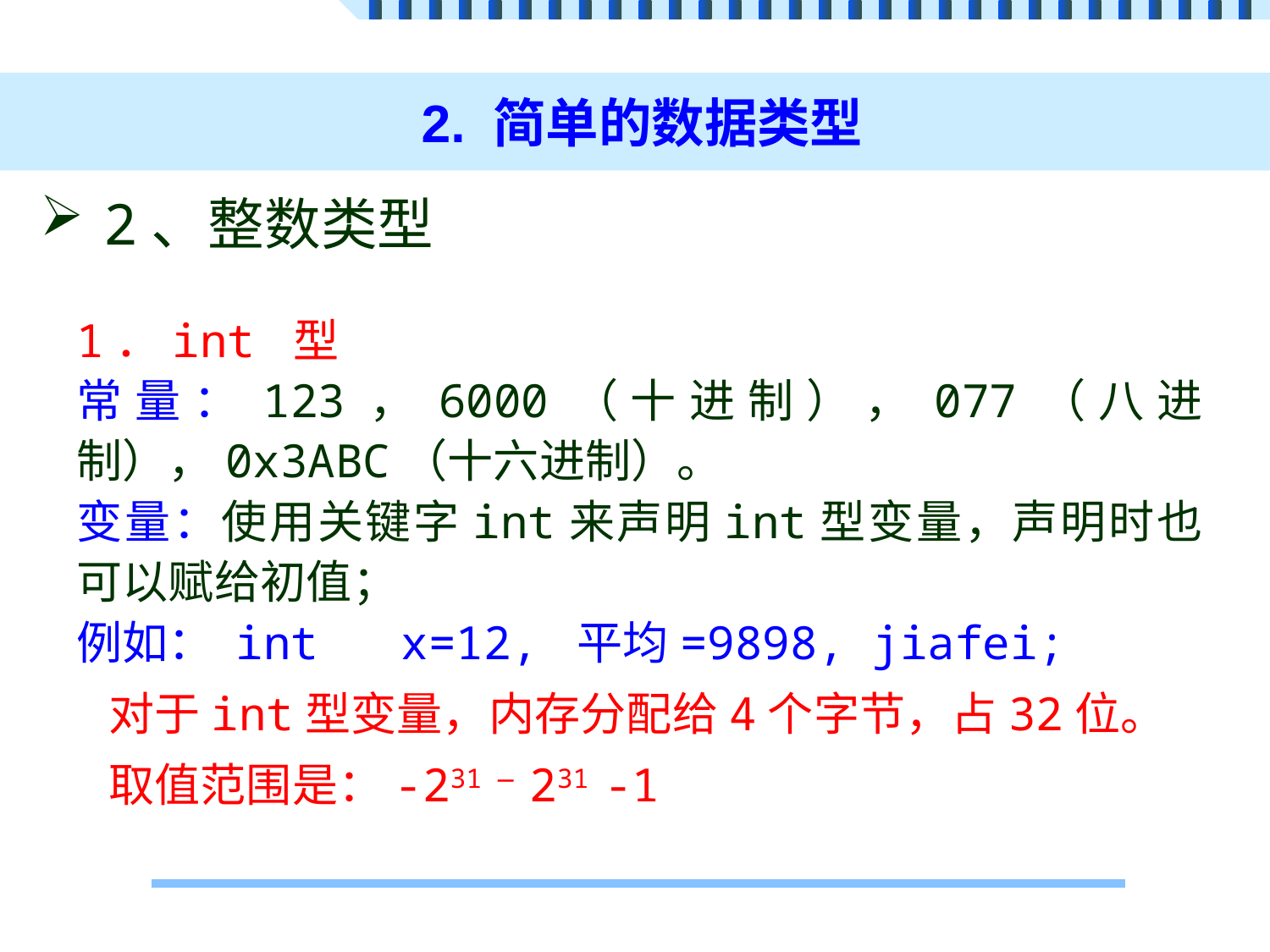

# 2. 简单的数据类型
2、整数类型
1．int 型
常量：123，6000（十进制），077（八进制），0x3ABC（十六进制）。
变量：使用关键字int来声明int型变量，声明时也可以赋给初值；
例如： int   x=12, 平均=9898, jiafei;
  对于int型变量，内存分配给4个字节，占32位。
  取值范围是：-231 — 231 -1